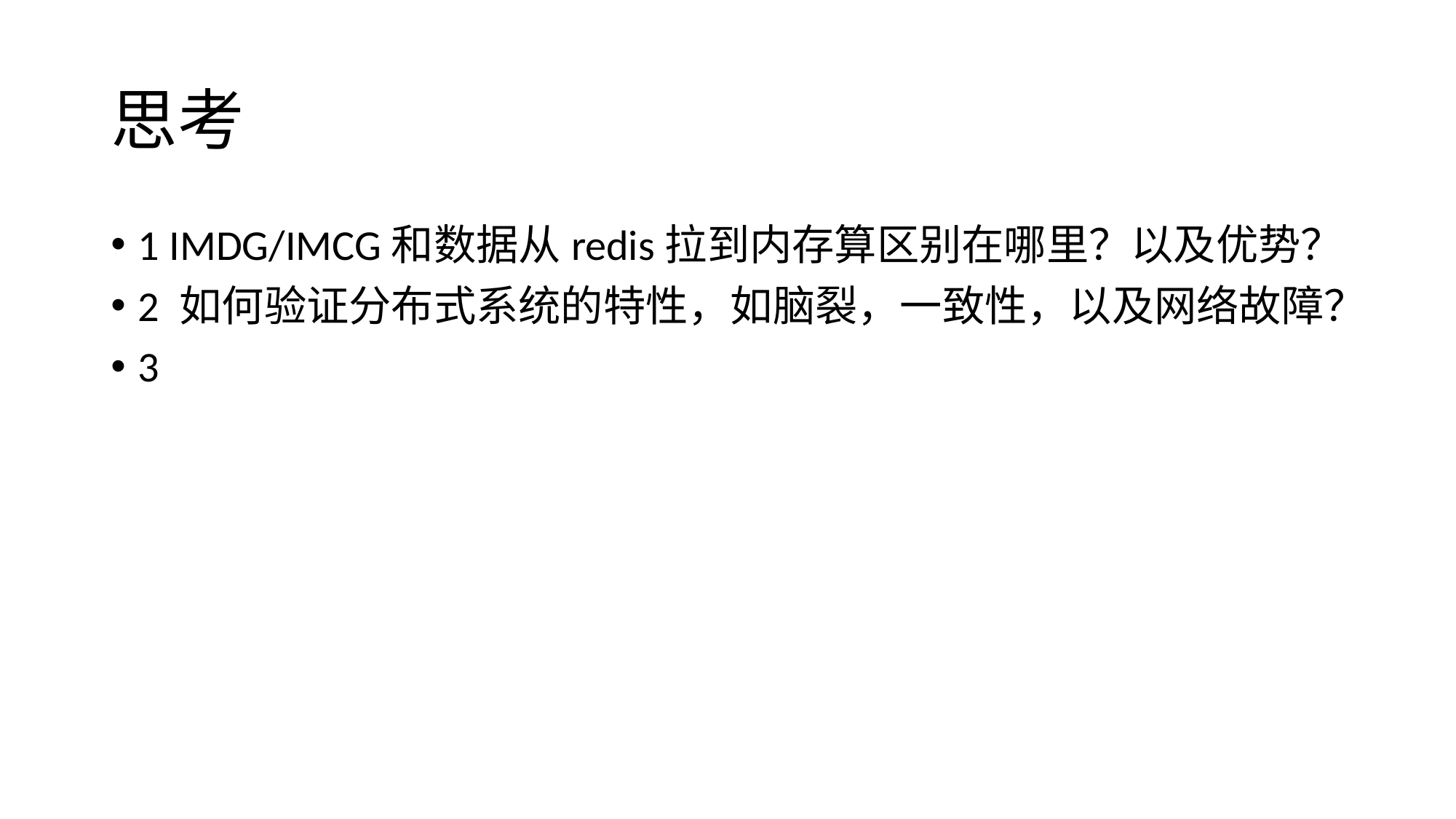

# 思考
1 IMDG/IMCG和数据从redis拉到内存算区别在哪里？以及优势？
2 如何验证分布式系统的特性，如脑裂，一致性，以及网络故障？
3